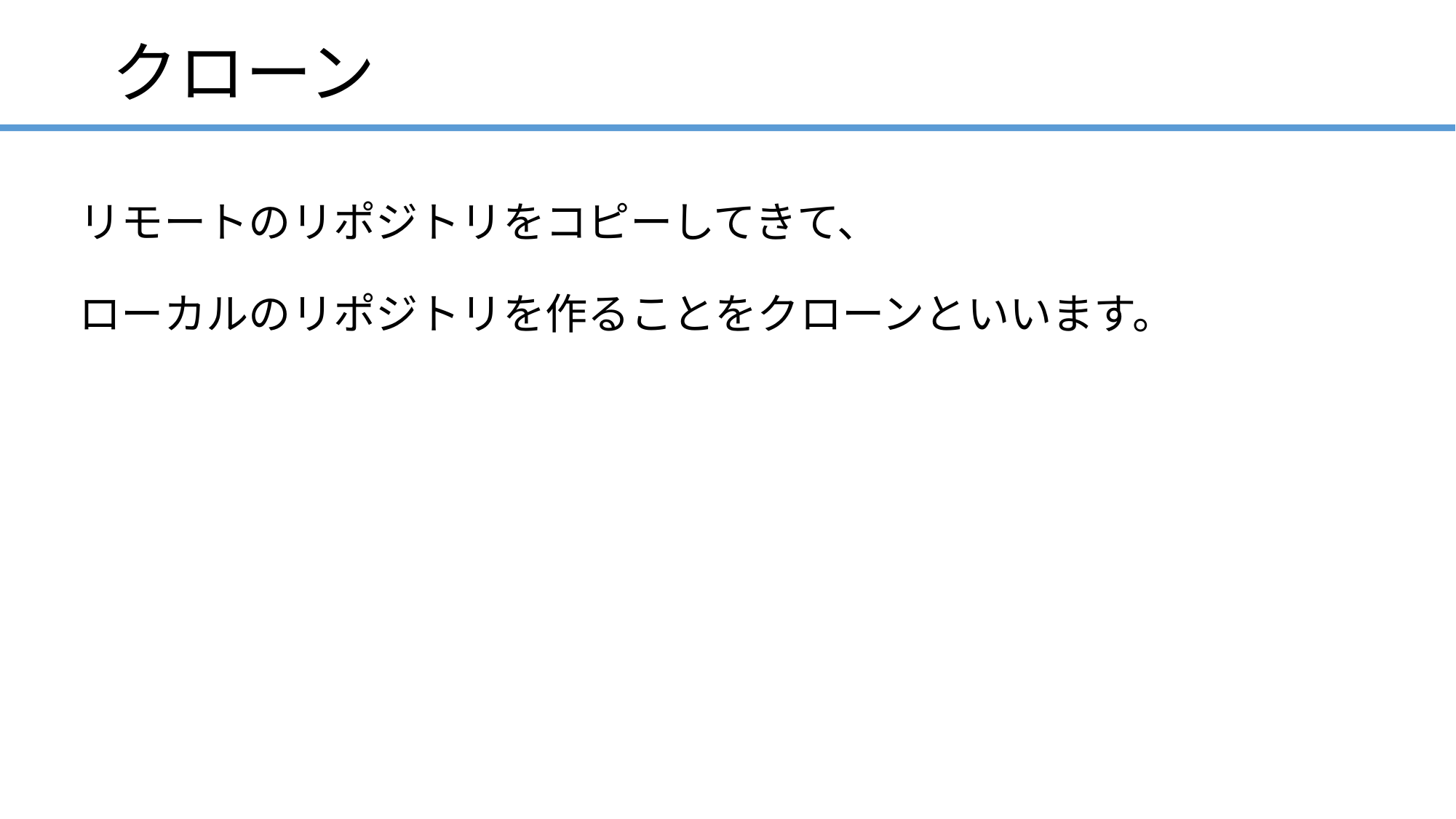

# クローン
リモートのリポジトリをコピーしてきて、
ローカルのリポジトリを作ることをクローンといいます。